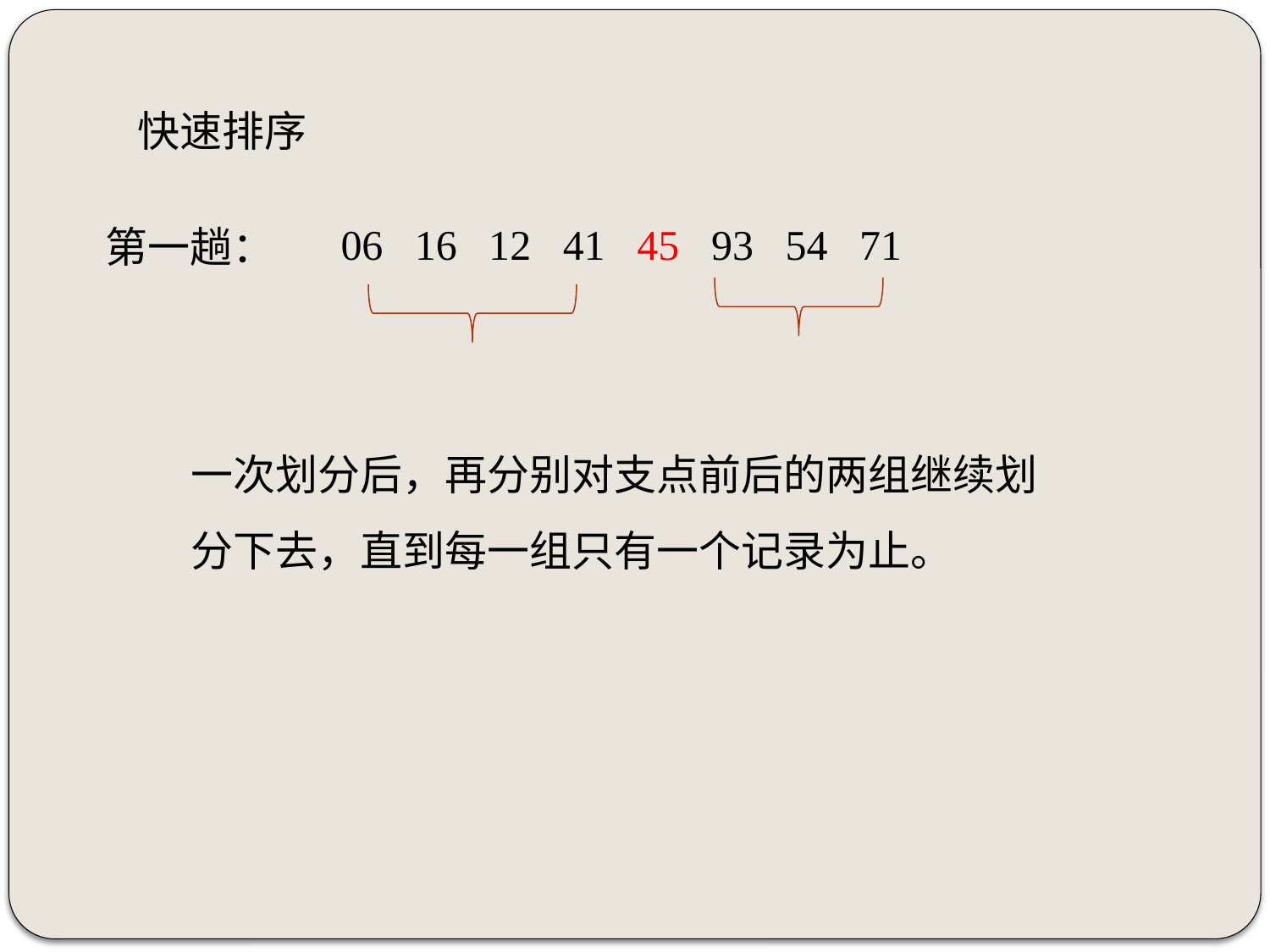

快速排序

06   16   12   41   45   93   54   71
第一趟：

一次划分后，再分别对支点前后的两组继续划分下去，直到每一组只有一个记录为止。